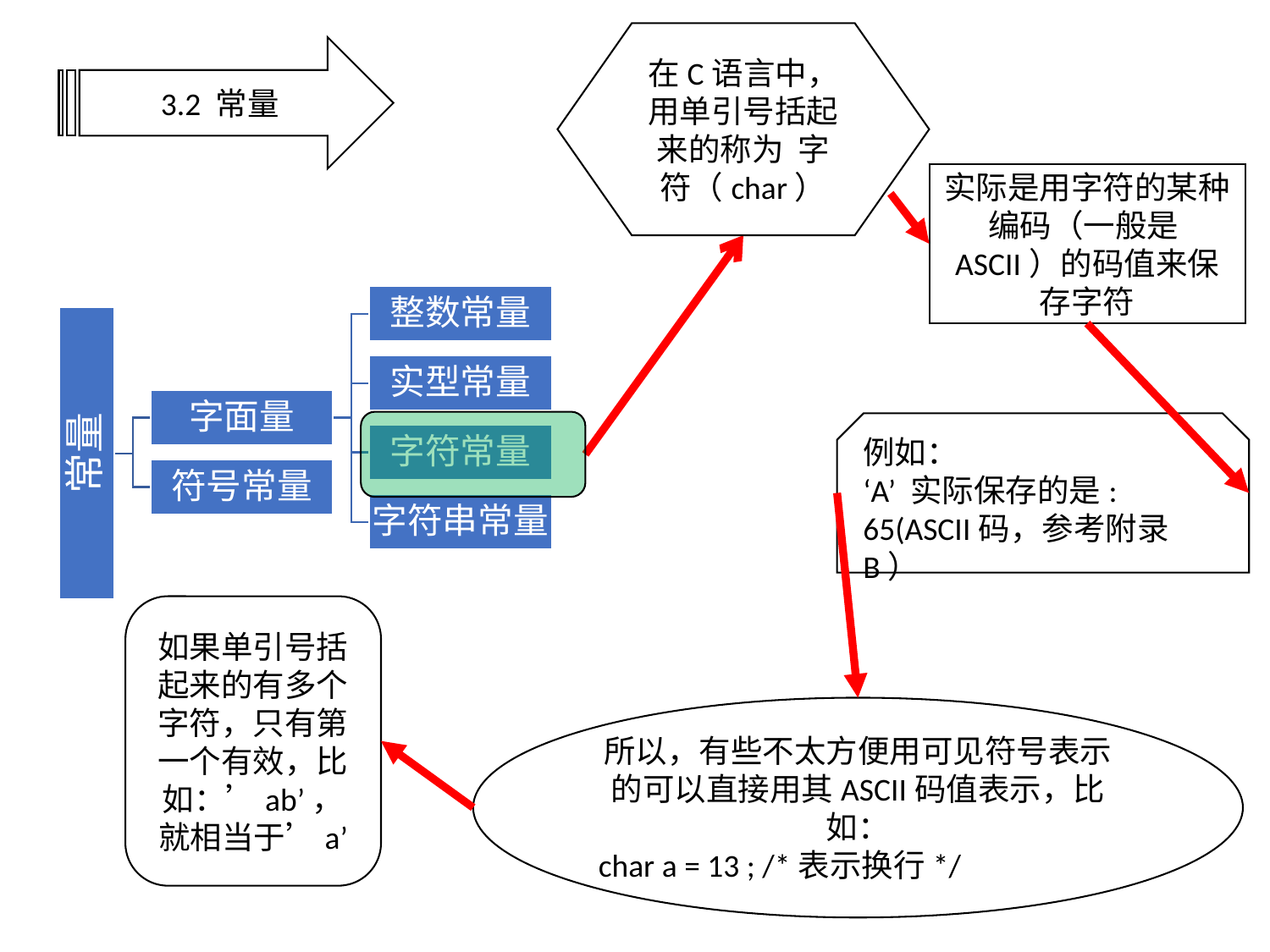

在C语言中，用单引号括起来的称为  字符（char）
3.2 常量
实际是用字符的某种编码（一般是ASCII）的码值来保存字符

常量
字面量
整数常量
实型常量
字符常量
字符串常量
符号常量

例如：
‘A’ 实际保存的是: 65(ASCII码，参考附录B）
如果单引号括起来的有多个字符，只有第一个有效，比如：’ab’，就相当于’a’
所以，有些不太方便用可见符号表示的可以直接用其ASCII码值表示，比如：
char a = 13 ; /*表示换行*/